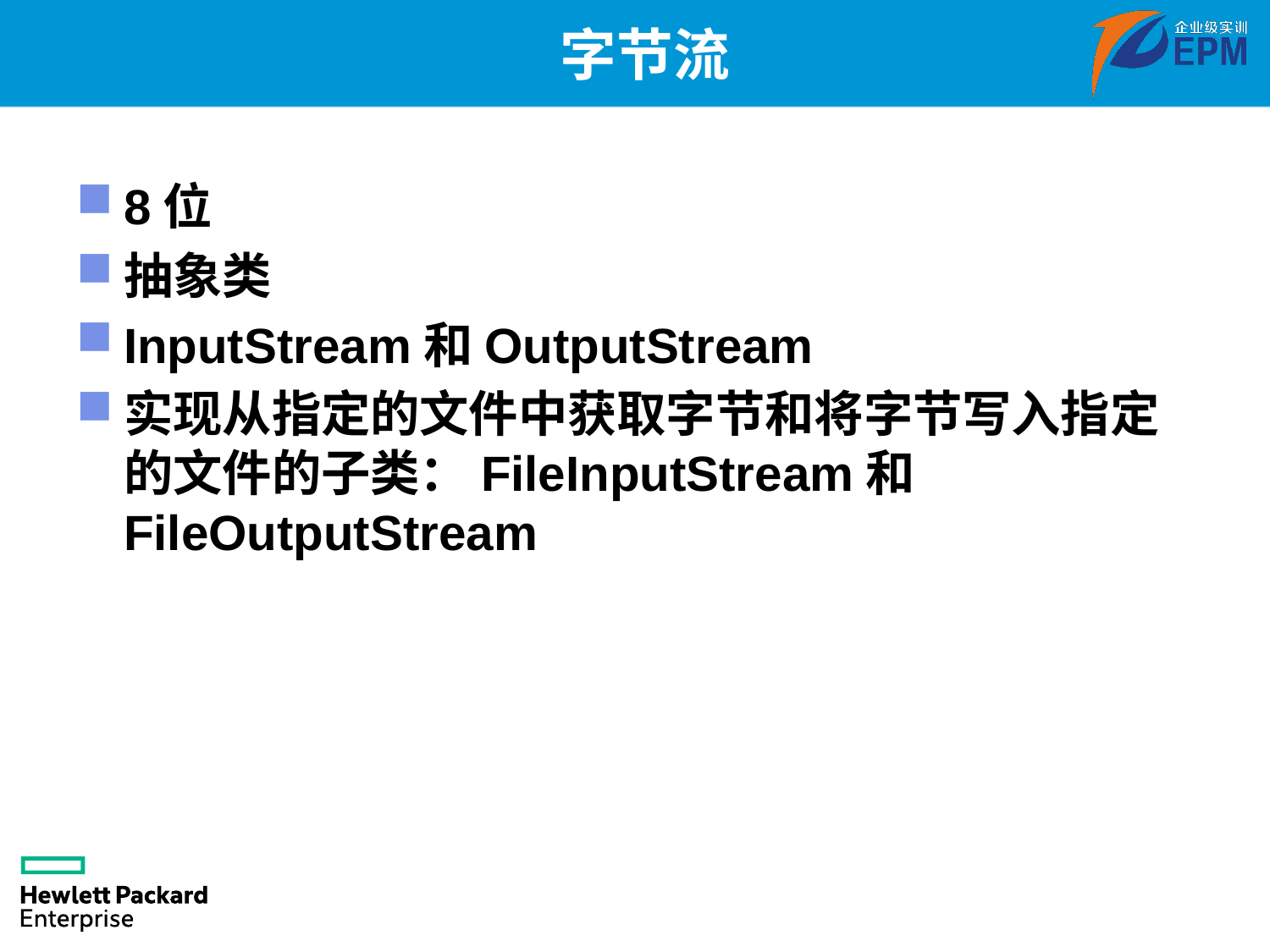

# 字节流
8位
抽象类
InputStream和OutputStream
实现从指定的文件中获取字节和将字节写入指定的文件的子类：FileInputStream和FileOutputStream